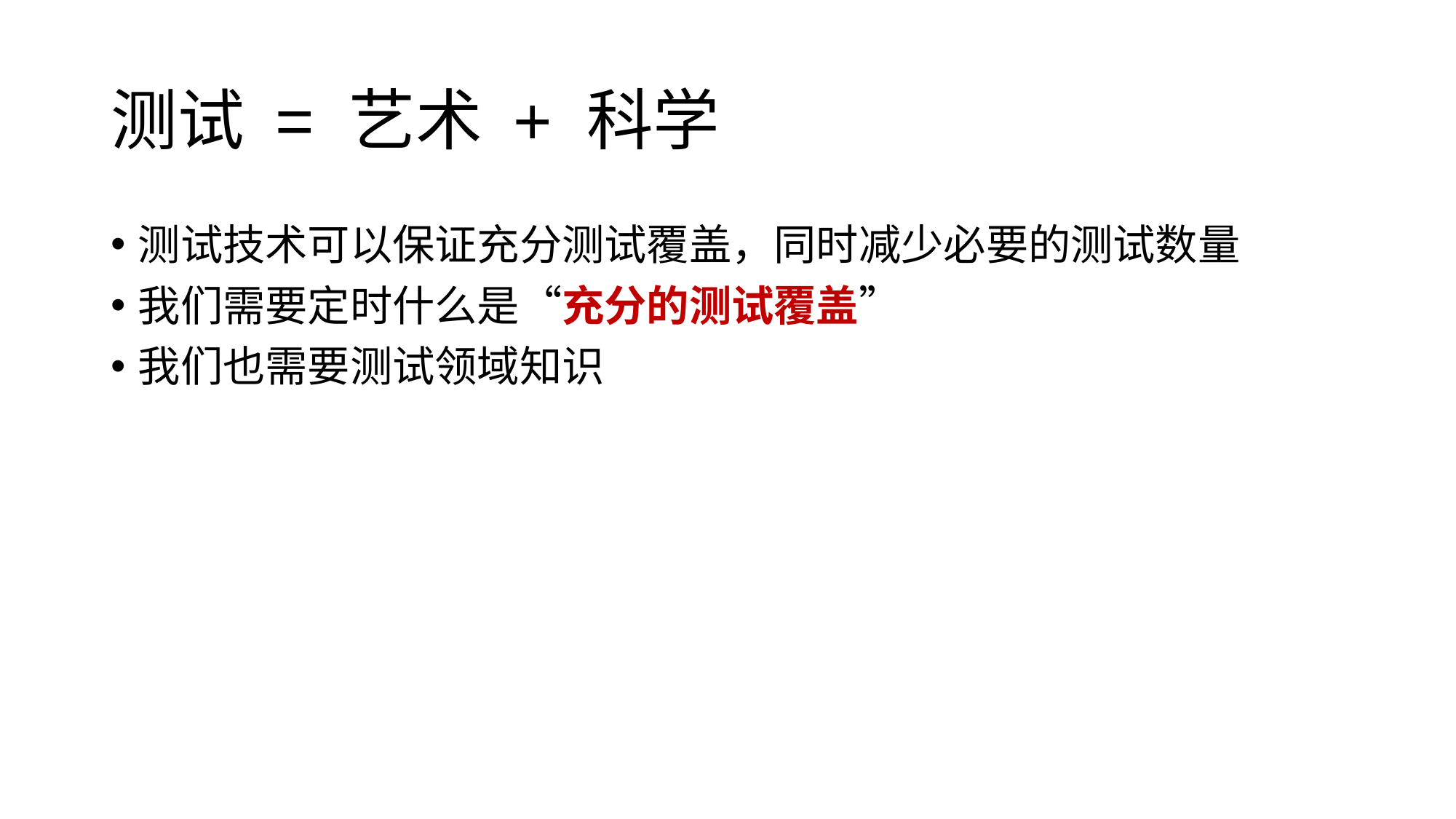

# 测试 = 艺术 + 科学
测试技术可以保证充分测试覆盖，同时减少必要的测试数量
我们需要定时什么是“充分的测试覆盖”
我们也需要测试领域知识